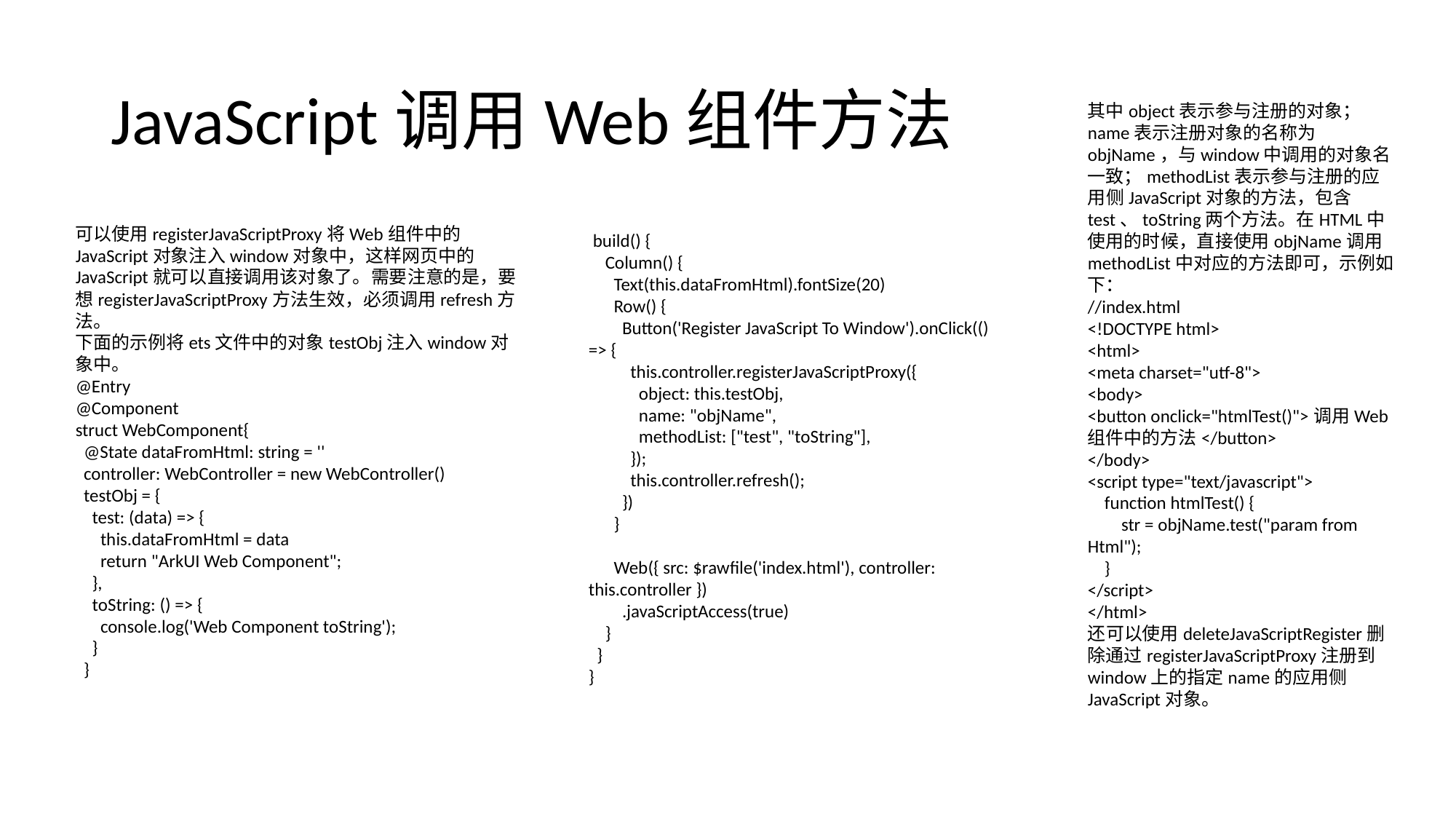

# JavaScript调用Web组件方法
其中object表示参与注册的对象；name表示注册对象的名称为objName，与window中调用的对象名一致；methodList表示参与注册的应用侧JavaScript对象的方法，包含test、toString两个方法。在HTML中使用的时候，直接使用objName调用methodList中对应的方法即可，示例如下：
//index.html
<!DOCTYPE html>
<html>
<meta charset="utf-8">
<body>
<button onclick="htmlTest()">调用Web组件中的方法</button>
</body>
<script type="text/javascript">
    function htmlTest() {
        str = objName.test("param from Html");
    }
</script>
</html>
还可以使用deleteJavaScriptRegister删除通过registerJavaScriptProxy注册到window上的指定name的应用侧JavaScript对象。

 build() {
    Column() {
      Text(this.dataFromHtml).fontSize(20)
      Row() {
        Button('Register JavaScript To Window').onClick(() => {
          this.controller.registerJavaScriptProxy({
            object: this.testObj,
            name: "objName",
            methodList: ["test", "toString"],
          });
          this.controller.refresh();
        })
      }

      Web({ src: $rawfile('index.html'), controller: this.controller })
        .javaScriptAccess(true)
    }
  }
}
可以使用registerJavaScriptProxy将Web组件中的JavaScript对象注入window对象中，这样网页中的JavaScript就可以直接调用该对象了。需要注意的是，要想registerJavaScriptProxy方法生效，必须调用refresh方法。
下面的示例将ets文件中的对象testObj注入window对象中。
@Entry
@Component
struct WebComponent{
  @State dataFromHtml: string = ''
  controller: WebController = new WebController()
  testObj = {
    test: (data) => {
      this.dataFromHtml = data
      return "ArkUI Web Component";
    },
    toString: () => {
      console.log('Web Component toString');
    }
  }